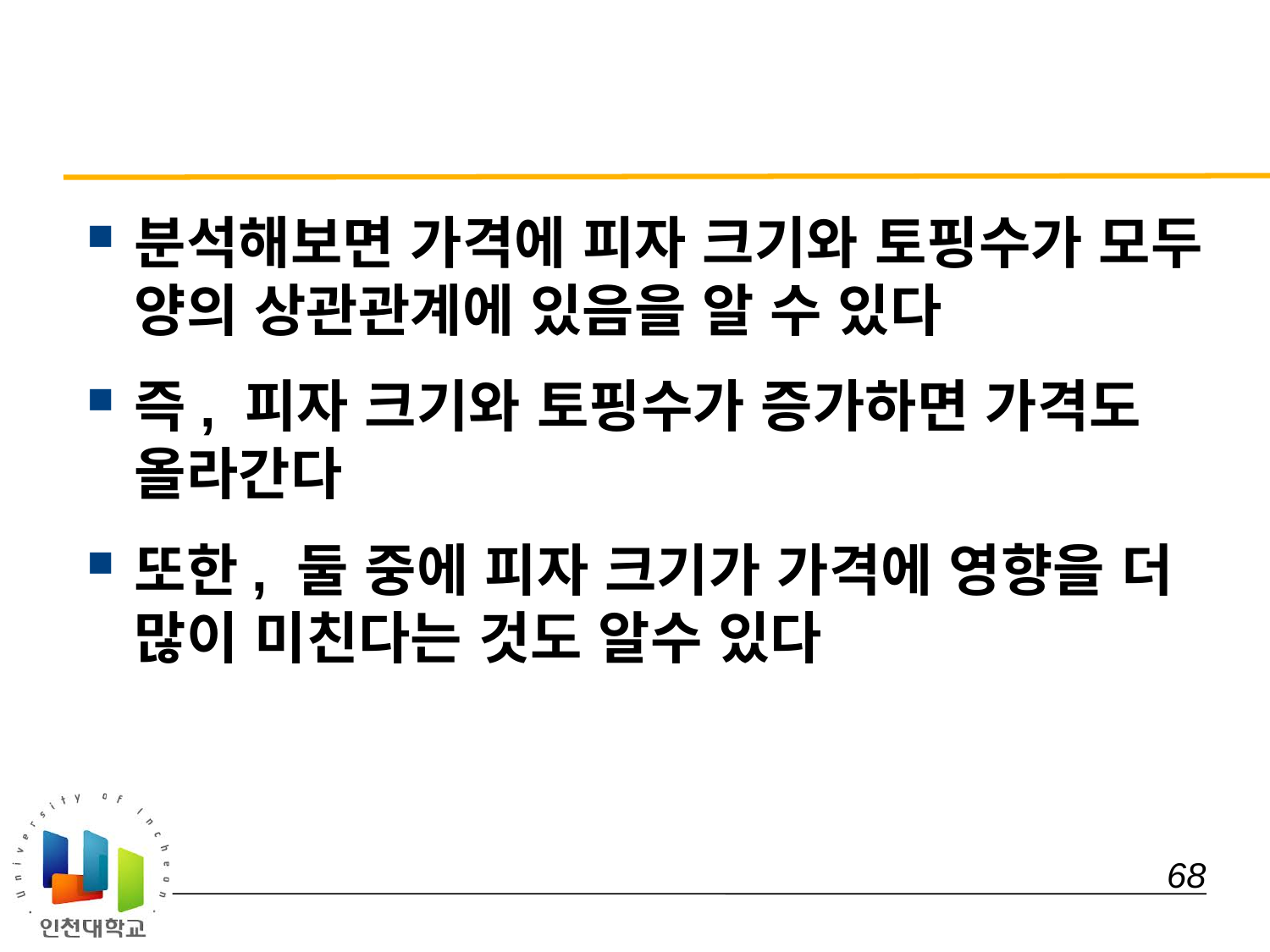

#
분석해보면 가격에 피자 크기와 토핑수가 모두 양의 상관관계에 있음을 알 수 있다
즉, 피자 크기와 토핑수가 증가하면 가격도 올라간다
또한, 둘 중에 피자 크기가 가격에 영향을 더 많이 미친다는 것도 알수 있다
 68